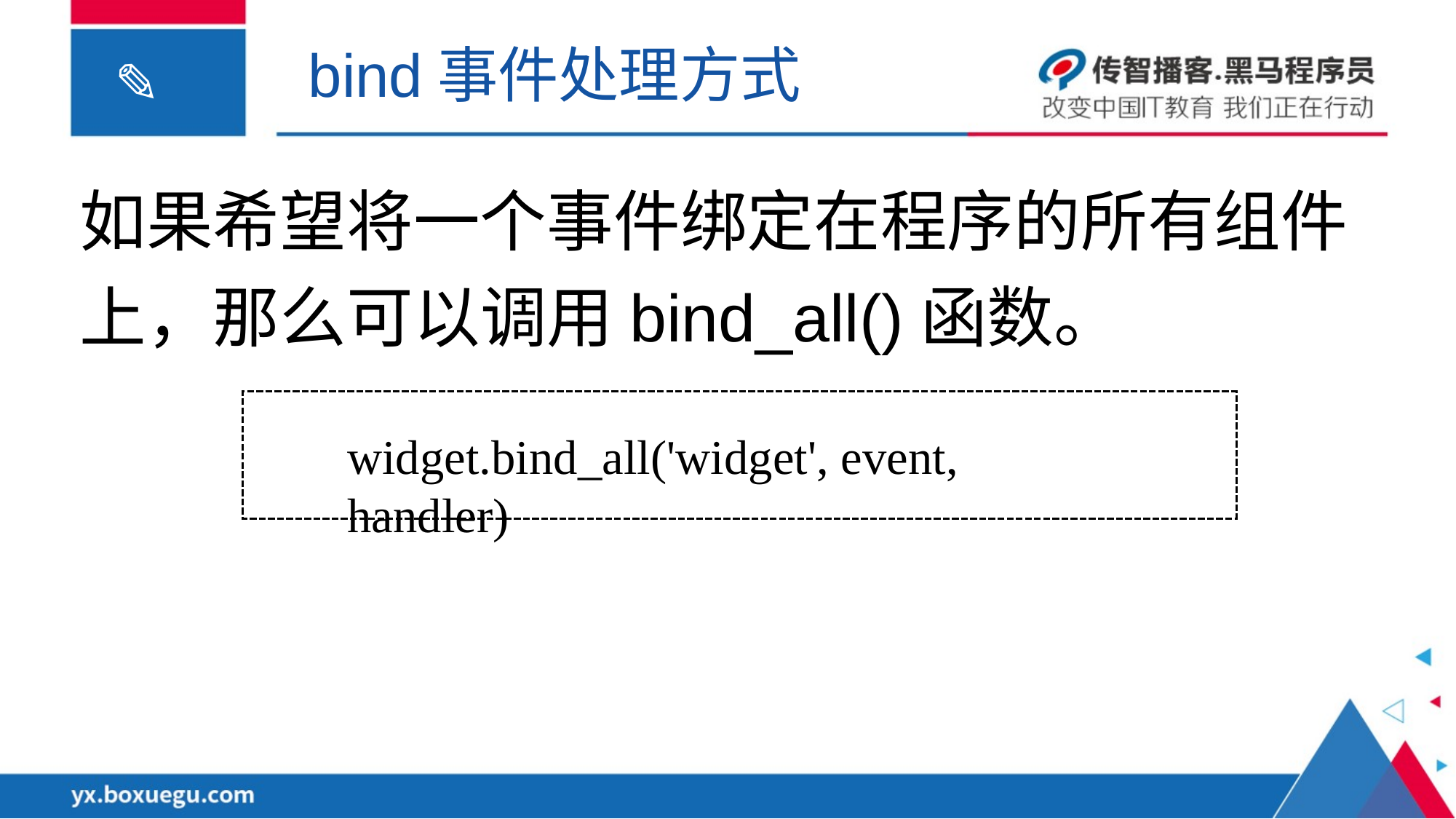

bind事件处理方式
如果希望将一个事件绑定在程序的所有组件上，那么可以调用bind_all()函数。

widget.bind_all('widget', event, handler)